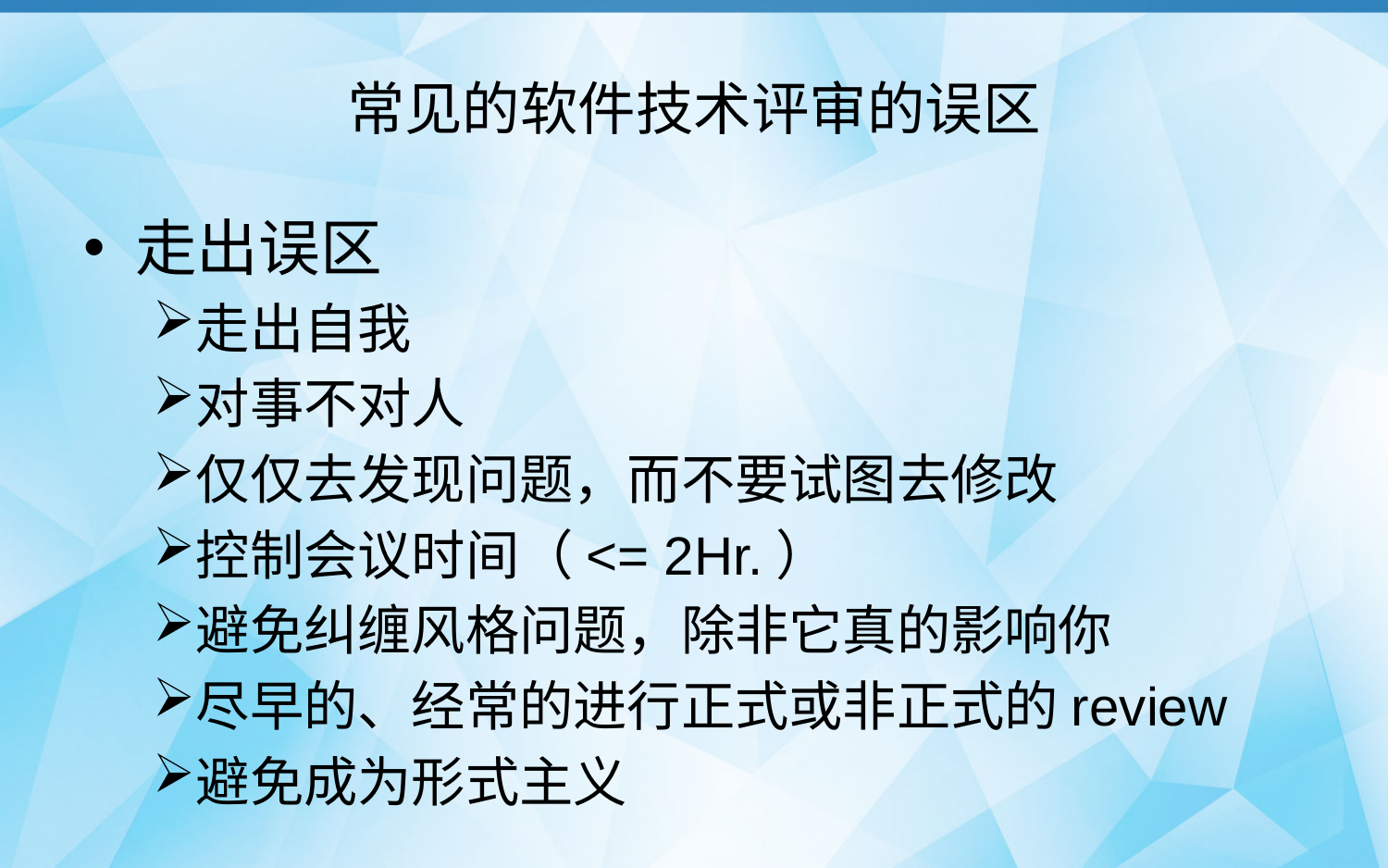

# 常见的软件技术评审的误区
走出误区
走出自我
对事不对人
仅仅去发现问题，而不要试图去修改
控制会议时间（<= 2Hr.）
避免纠缠风格问题，除非它真的影响你
尽早的、经常的进行正式或非正式的review
避免成为形式主义